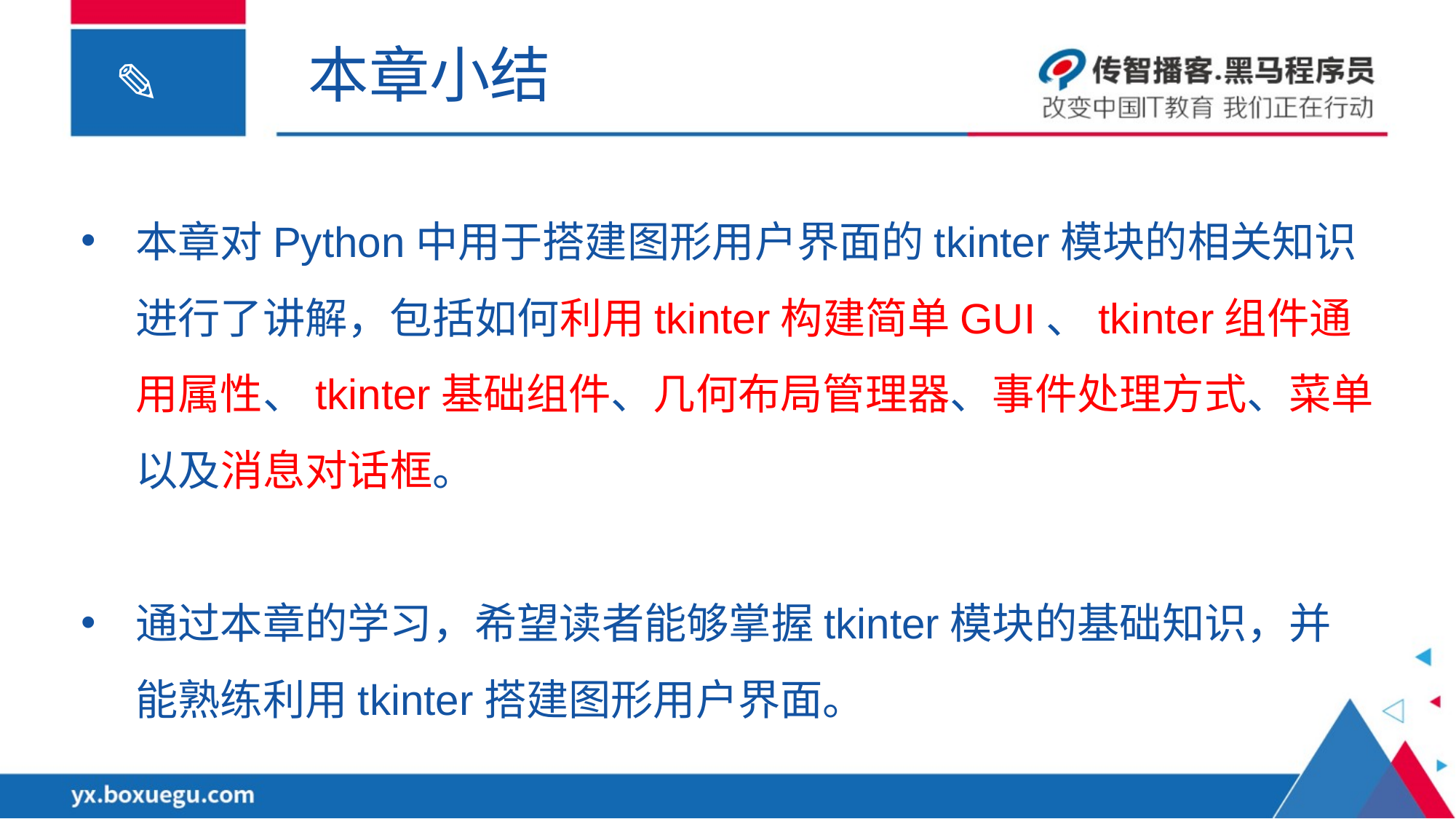

本章小结
本章对Python中用于搭建图形用户界面的tkinter模块的相关知识进行了讲解，包括如何利用tkinter构建简单GUI、tkinter组件通用属性、tkinter基础组件、几何布局管理器、事件处理方式、菜单以及消息对话框。

通过本章的学习，希望读者能够掌握tkinter模块的基础知识，并能熟练利用tkinter搭建图形用户界面。